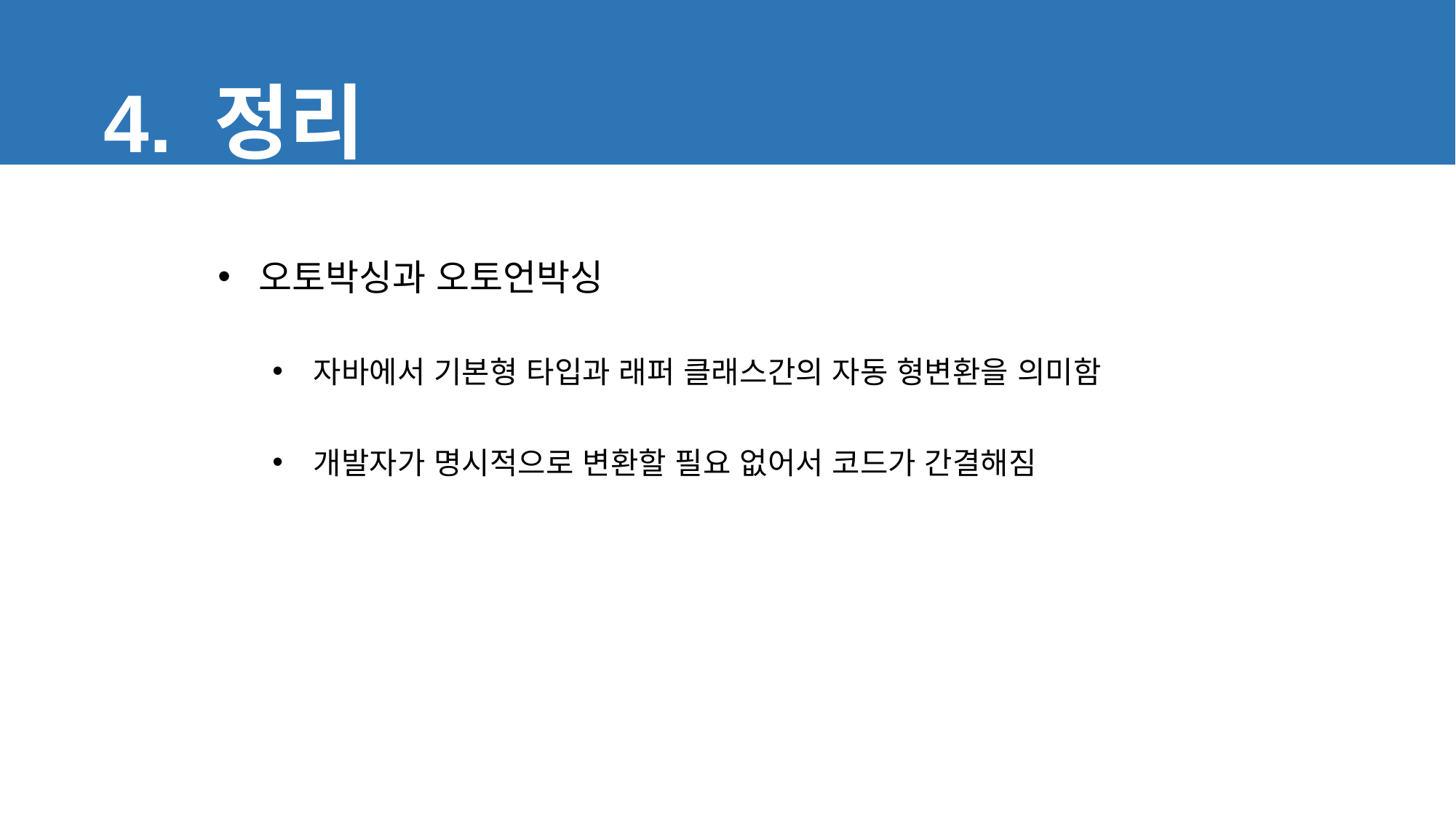

4. 정리
오토박싱과 오토언박싱
자바에서 기본형 타입과 래퍼 클래스간의 자동 형변환을 의미함
개발자가 명시적으로 변환할 필요 없어서 코드가 간결해짐